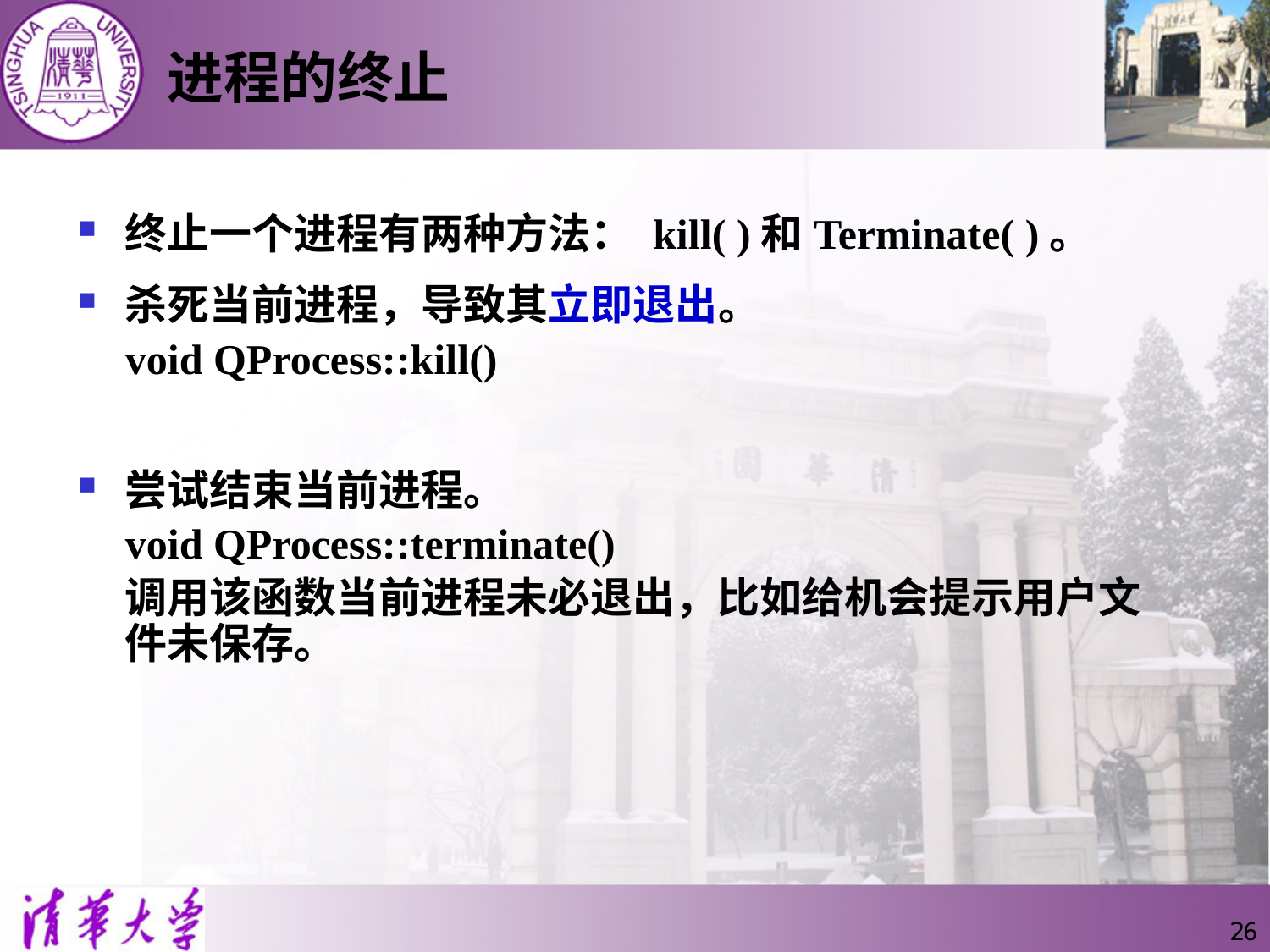

# 进程的终止
终止一个进程有两种方法： kill( )和Terminate( )。
杀死当前进程，导致其立即退出。
	void QProcess::kill()

尝试结束当前进程。
	void QProcess::terminate()
	调用该函数当前进程未必退出，比如给机会提示用户文件未保存。
26